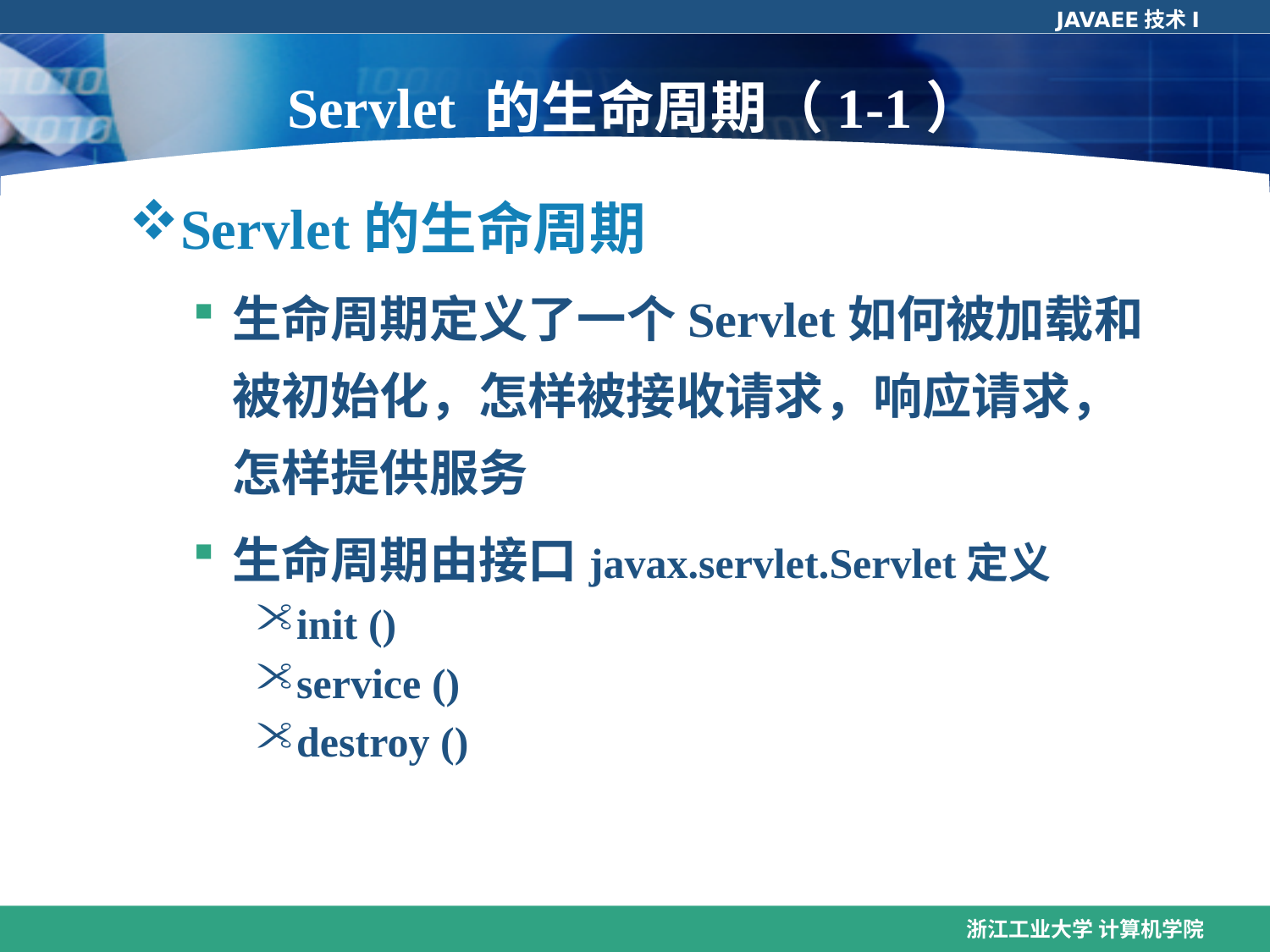

Servlet 的生命周期（1-1）
Servlet的生命周期
生命周期定义了一个Servlet如何被加载和被初始化，怎样被接收请求，响应请求，怎样提供服务
生命周期由接口javax.servlet.Servlet定义
init ()
service ()
destroy ()